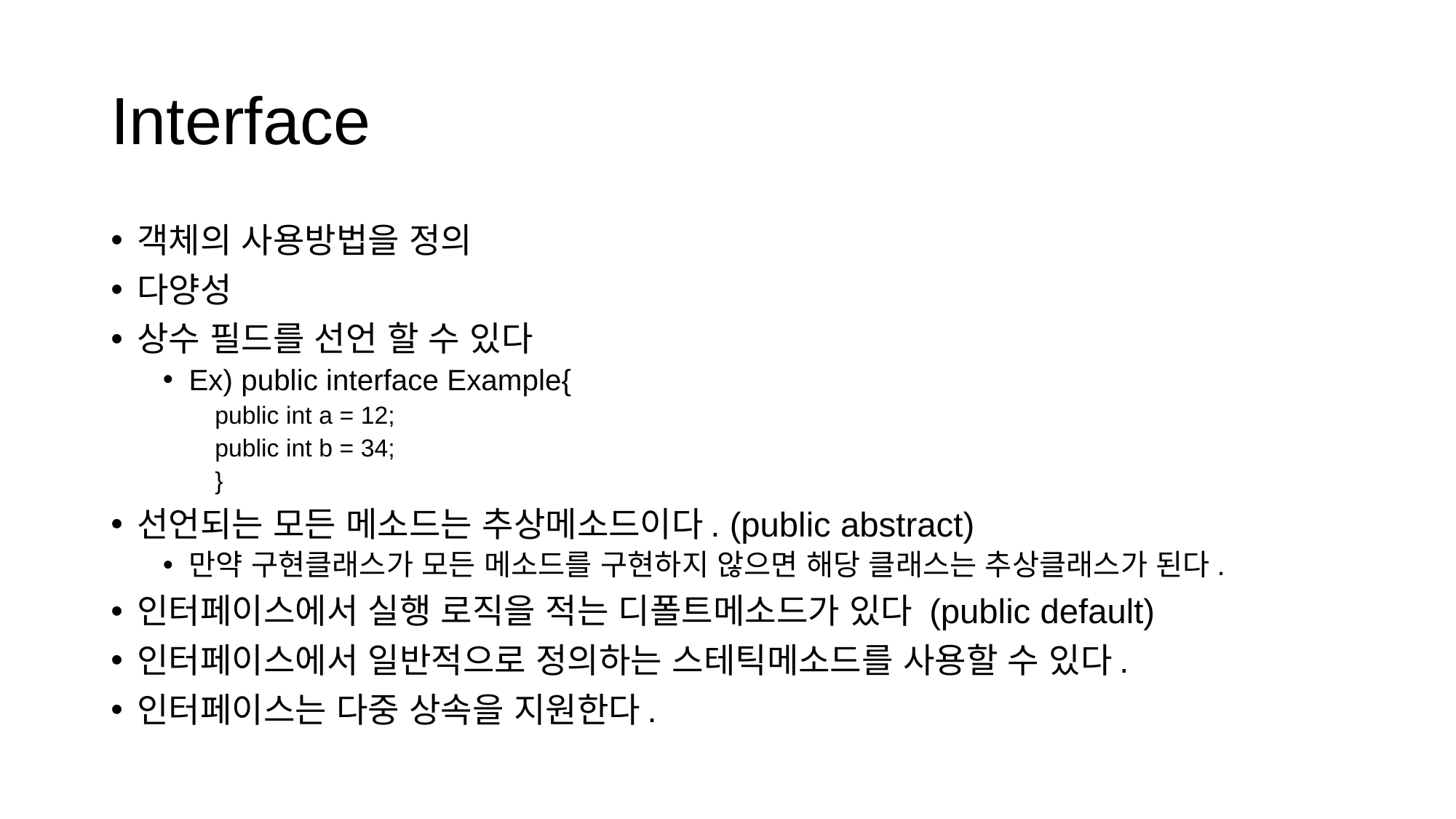

# Interface
객체의 사용방법을 정의
다양성
상수 필드를 선언 할 수 있다
Ex) public interface Example{
	public int a = 12;
	public int b = 34;
}
선언되는 모든 메소드는 추상메소드이다. (public abstract)
만약 구현클래스가 모든 메소드를 구현하지 않으면 해당 클래스는 추상클래스가 된다.
인터페이스에서 실행 로직을 적는 디폴트메소드가 있다 (public default)
인터페이스에서 일반적으로 정의하는 스테틱메소드를 사용할 수 있다.
인터페이스는 다중 상속을 지원한다.